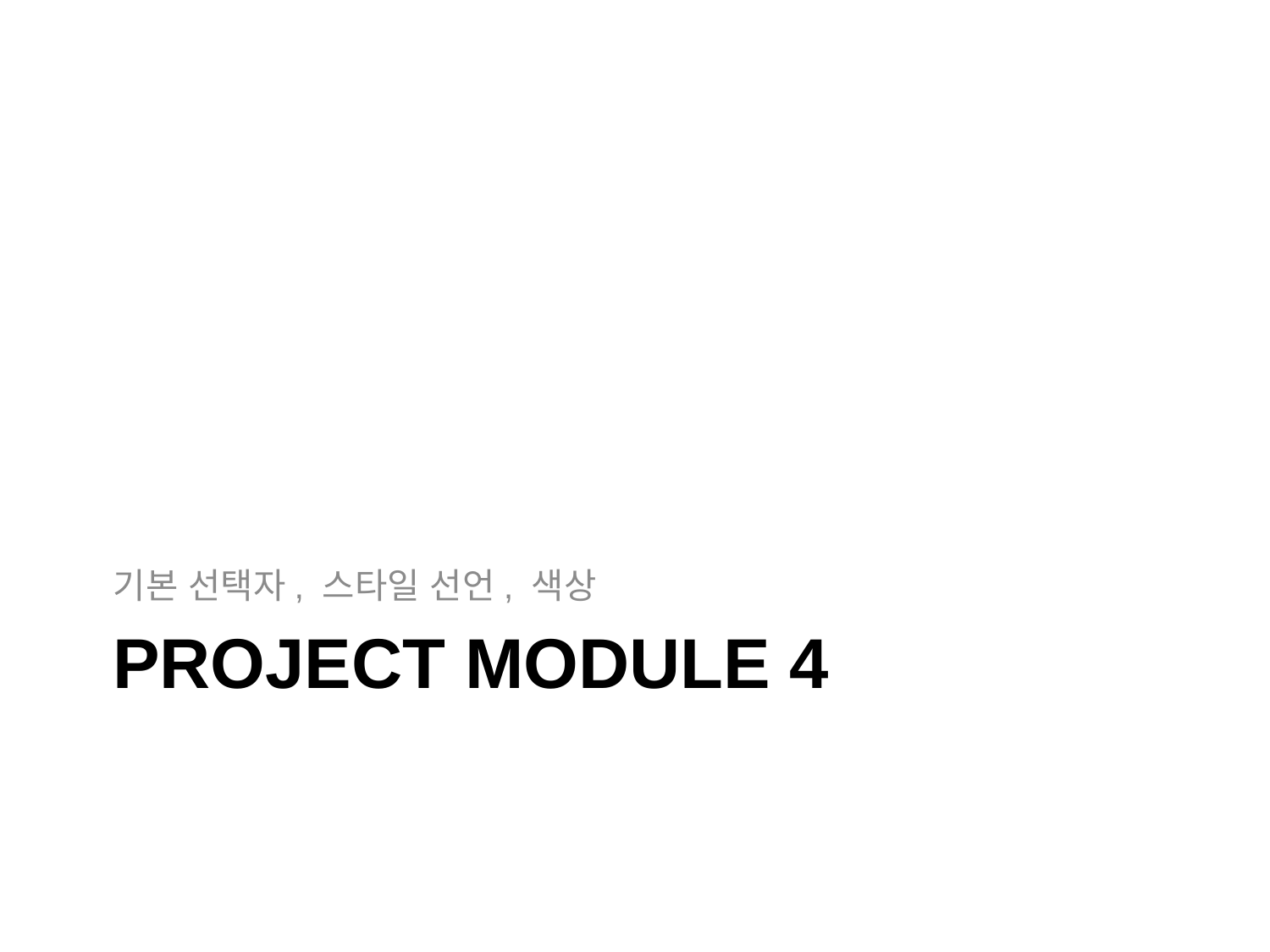

기본 선택자, 스타일 선언, 색상
# ProJect Module 4